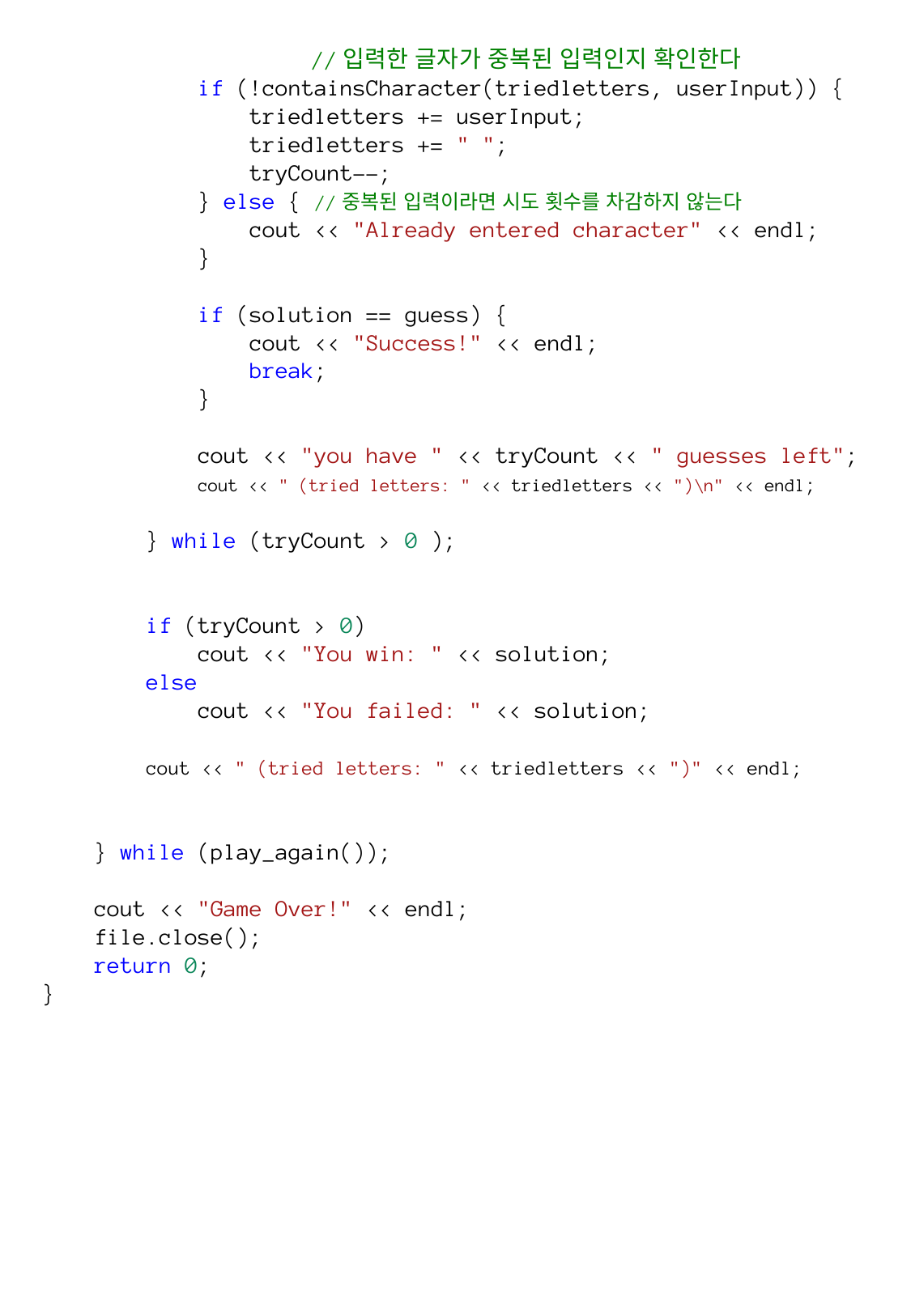

//입력한 글자가 중복된 입력인지 확인한다
            if (!containsCharacter(triedletters, userInput)) {
                triedletters += userInput;
                triedletters += " ";
                tryCount--;
            } else { //중복된 입력이라면 시도 횟수를 차감하지 않는다
                cout << "Already entered character" << endl;
            }

            if (solution == guess) {
                cout << "Success!" << endl;
                break;
            }
            cout << "you have " << tryCount << " guesses left";
            cout << " (tried letters: " << triedletters << ")\n" << endl;

        } while (tryCount > 0 );

        if (tryCount > 0)
            cout << "You win: " << solution;
        else
            cout << "You failed: " << solution;

        cout << " (tried letters: " << triedletters << ")" << endl;

    } while (play_again());

    cout << "Game Over!" << endl;
    file.close();
    return 0;
}